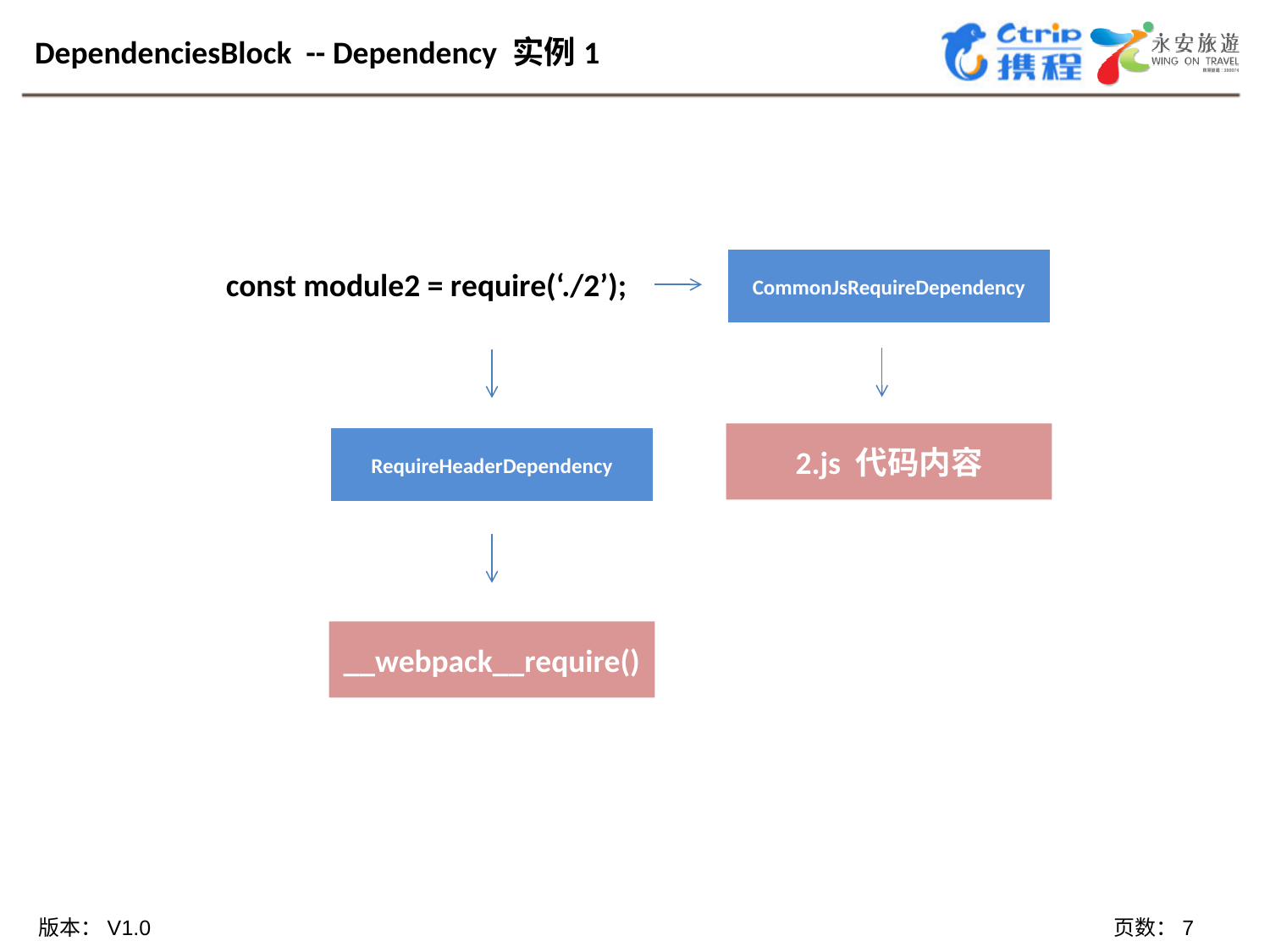

DependenciesBlock  -- Dependency 实例1
CommonJsRequireDependency
const module2 = require(‘./2’);
2.js 代码内容
RequireHeaderDependency
__webpack__require()